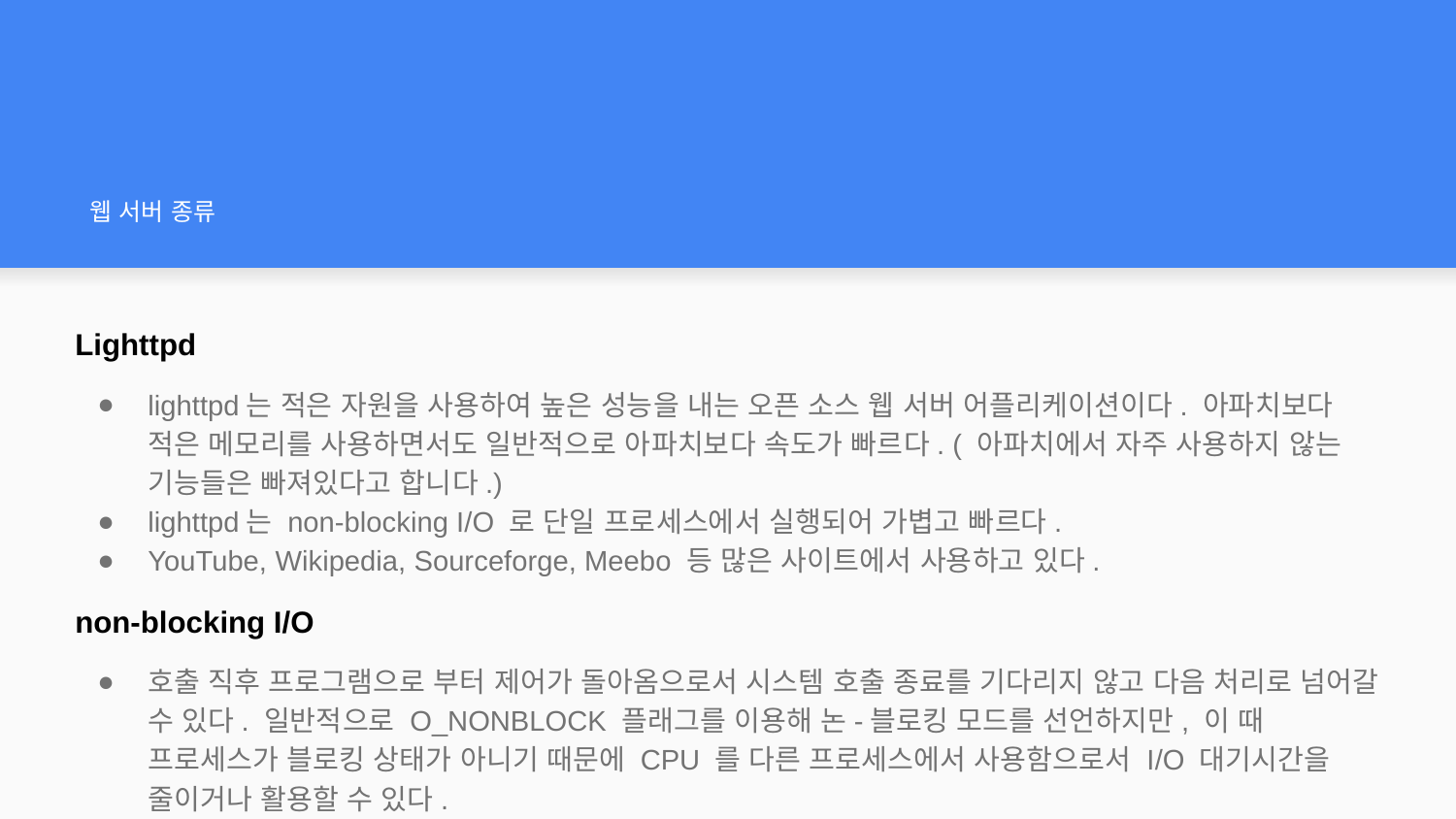

# 웹 서버 종류
Lighttpd
lighttpd는 적은 자원을 사용하여 높은 성능을 내는 오픈 소스 웹 서버 어플리케이션이다. 아파치보다 적은 메모리를 사용하면서도 일반적으로 아파치보다 속도가 빠르다. ( 아파치에서 자주 사용하지 않는 기능들은 빠져있다고 합니다.)
lighttpd는 non-blocking I/O 로 단일 프로세스에서 실행되어 가볍고 빠르다.
YouTube, Wikipedia, Sourceforge, Meebo 등 많은 사이트에서 사용하고 있다.
non-blocking I/O
호출 직후 프로그램으로 부터 제어가 돌아옴으로서 시스템 호출 종료를 기다리지 않고 다음 처리로 넘어갈 수 있다. 일반적으로 O_NONBLOCK 플래그를 이용해 논-블로킹 모드를 선언하지만, 이 때 프로세스가 블로킹 상태가 아니기 때문에 CPU 를 다른 프로세스에서 사용함으로서 I/O 대기시간을 줄이거나 활용할 수 있다.